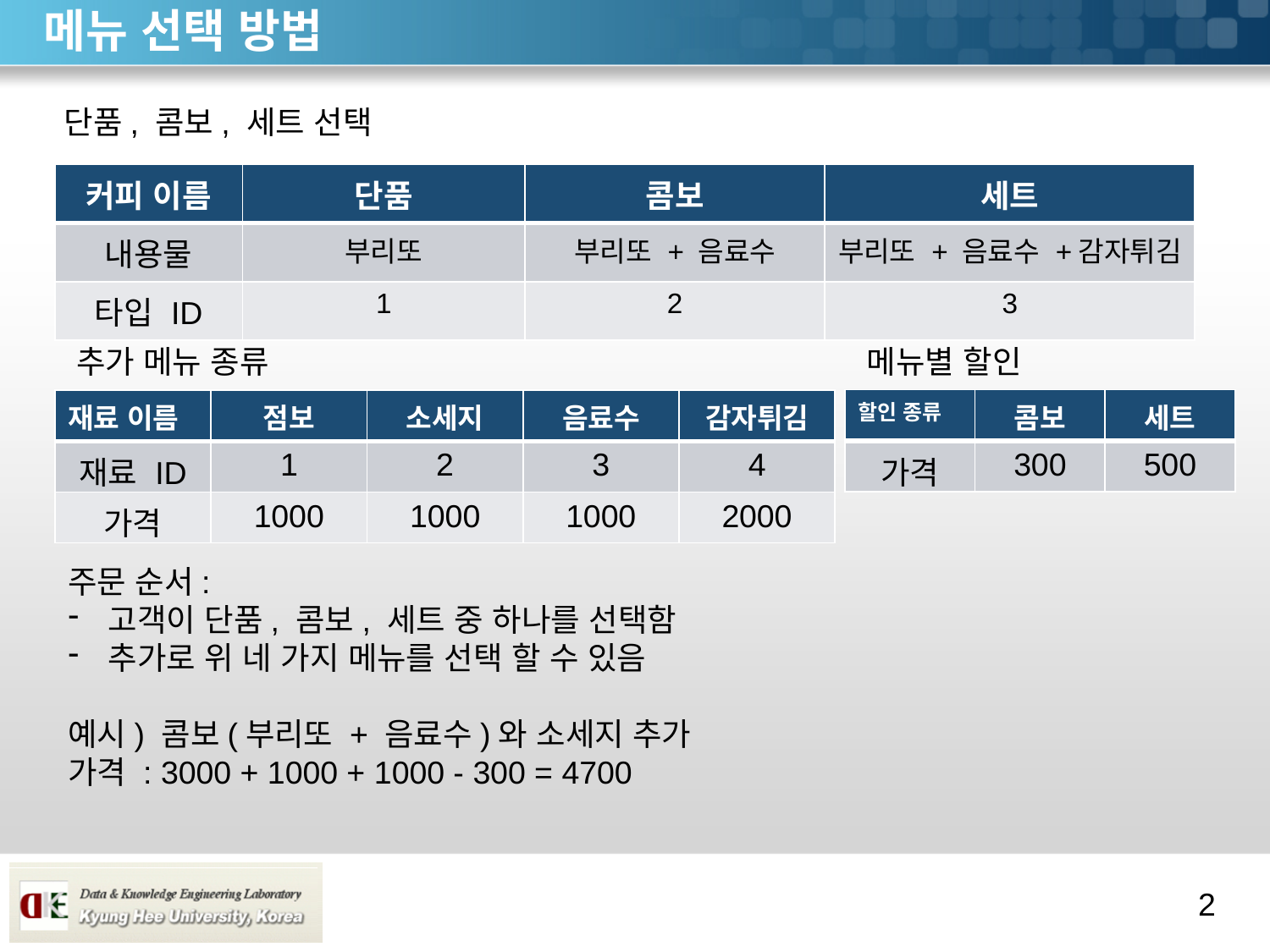

# 메뉴 선택 방법
단품, 콤보, 세트 선택
| 커피 이름 | 단품 | 콤보 | 세트 |
| --- | --- | --- | --- |
| 내용물 | 부리또 | 부리또 + 음료수 | 부리또 + 음료수 +감자튀김 |
| 타입 ID | 1 | 2 | 3 |
추가 메뉴 종류
메뉴별 할인
| 할인 종류 | 콤보 | 세트 |
| --- | --- | --- |
| 가격 | 300 | 500 |
| 재료 이름 | 점보 | 소세지 | 음료수 | 감자튀김 |
| --- | --- | --- | --- | --- |
| 재료 ID | 1 | 2 | 3 | 4 |
| 가격 | 1000 | 1000 | 1000 | 2000 |
주문 순서:
고객이 단품, 콤보, 세트 중 하나를 선택함
추가로 위 네 가지 메뉴를 선택 할 수 있음

예시) 콤보(부리또 + 음료수)와 소세지 추가
가격 : 3000 + 1000 + 1000 - 300 = 4700